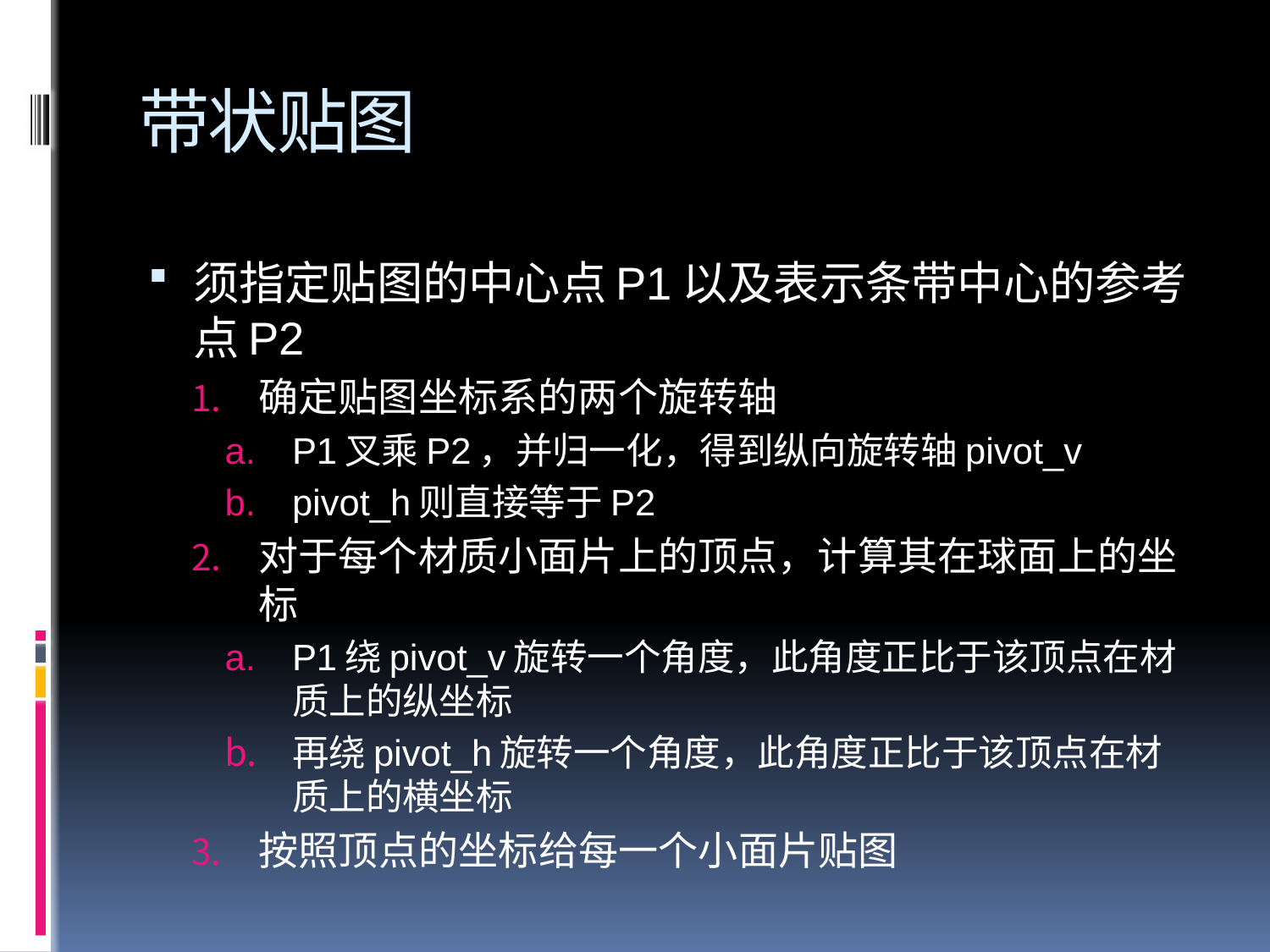

# 带状贴图
须指定贴图的中心点P1以及表示条带中心的参考点P2
确定贴图坐标系的两个旋转轴
P1叉乘P2，并归一化，得到纵向旋转轴pivot_v
pivot_h则直接等于P2
对于每个材质小面片上的顶点，计算其在球面上的坐标
P1绕pivot_v旋转一个角度，此角度正比于该顶点在材质上的纵坐标
再绕pivot_h旋转一个角度，此角度正比于该顶点在材质上的横坐标
按照顶点的坐标给每一个小面片贴图